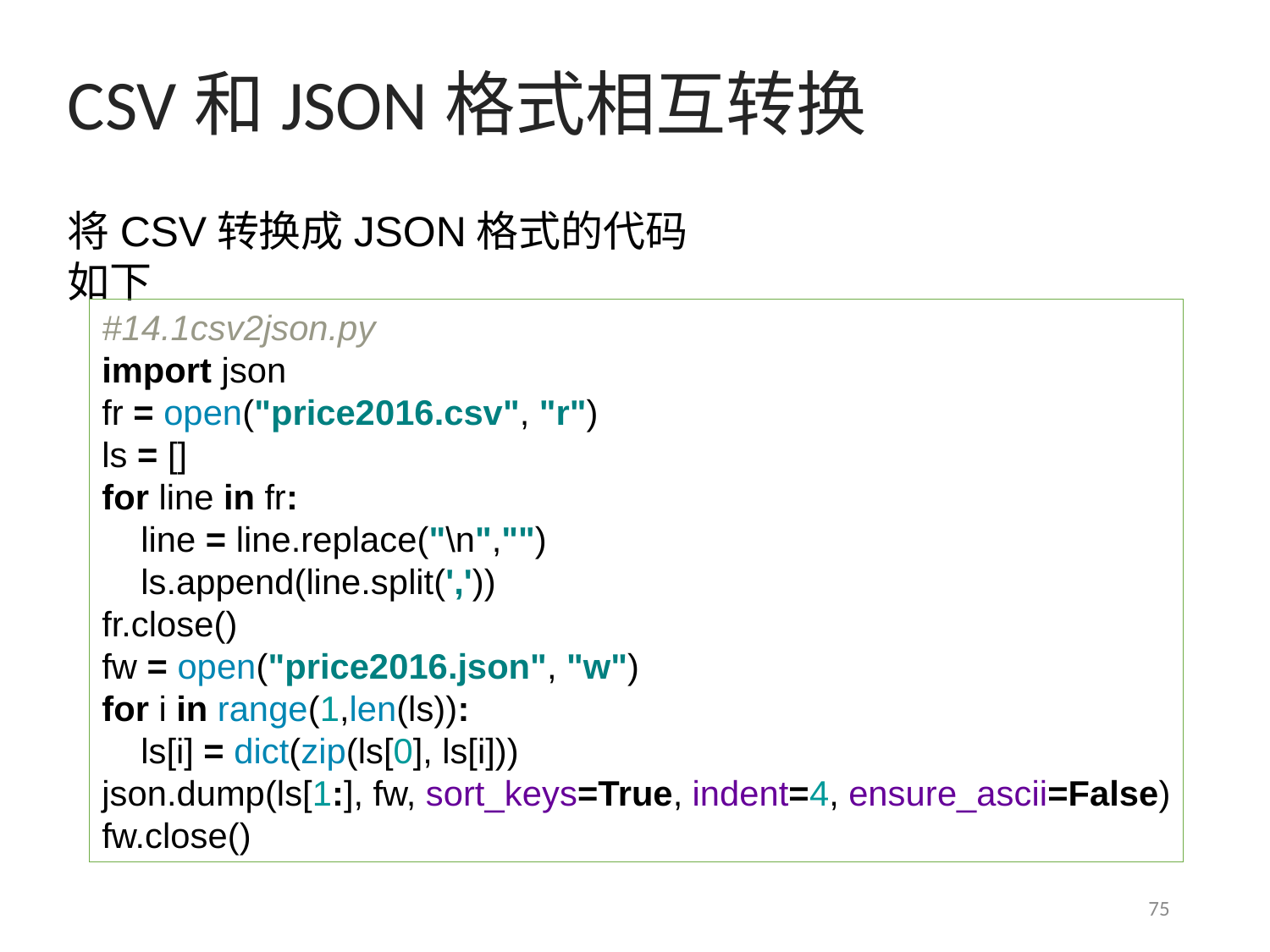

# CSV和JSON格式相互转换
将CSV转换成JSON格式的代码如下
#14.1csv2json.py
import json
fr = open("price2016.csv", "r")
ls = []
for line in fr:
    line = line.replace("\n","")
    ls.append(line.split(','))
fr.close()
fw = open("price2016.json", "w")
for i in range(1,len(ls)):
    ls[i] = dict(zip(ls[0], ls[i]))
json.dump(ls[1:], fw, sort_keys=True, indent=4, ensure_ascii=False)
fw.close()
75